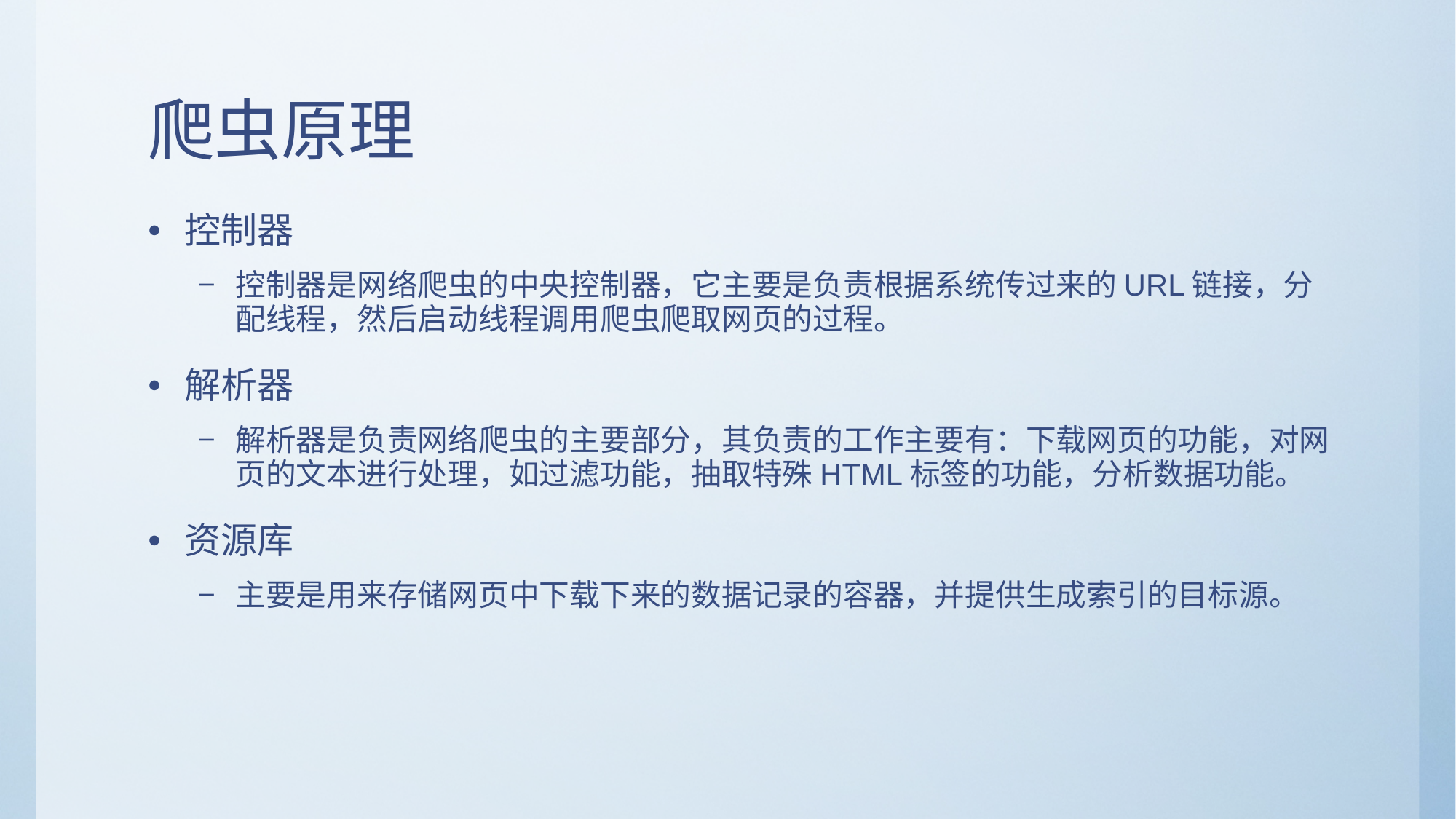

# 爬虫原理
控制器
控制器是网络爬虫的中央控制器，它主要是负责根据系统传过来的URL链接，分配线程，然后启动线程调用爬虫爬取网页的过程。
解析器
解析器是负责网络爬虫的主要部分，其负责的工作主要有：下载网页的功能，对网页的文本进行处理，如过滤功能，抽取特殊HTML标签的功能，分析数据功能。
资源库
主要是用来存储网页中下载下来的数据记录的容器，并提供生成索引的目标源。